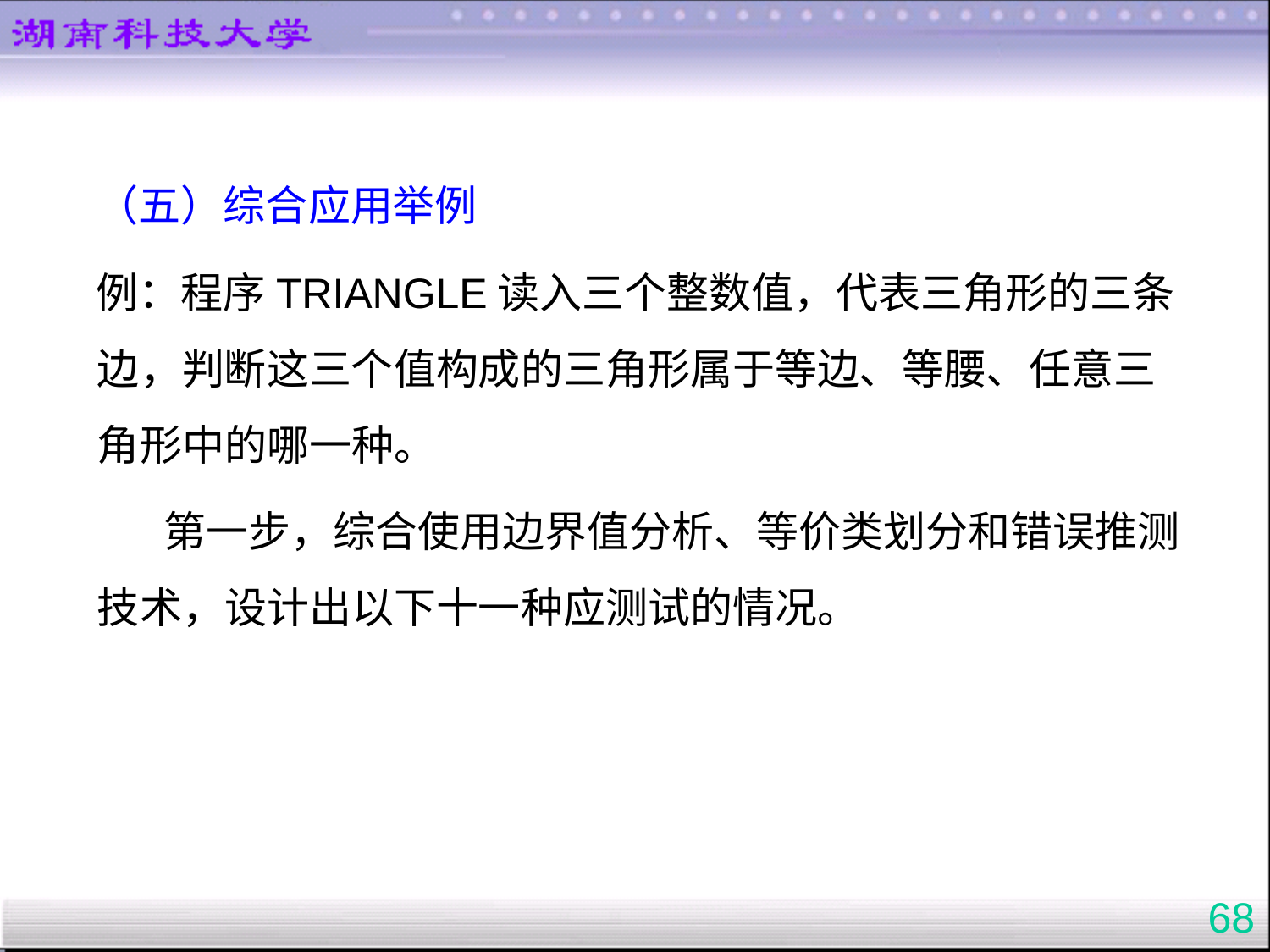

（五）综合应用举例
例：程序TRIANGLE读入三个整数值，代表三角形的三条边，判断这三个值构成的三角形属于等边、等腰、任意三角形中的哪一种。
      第一步，综合使用边界值分析、等价类划分和错误推测技术，设计出以下十一种应测试的情况。
68